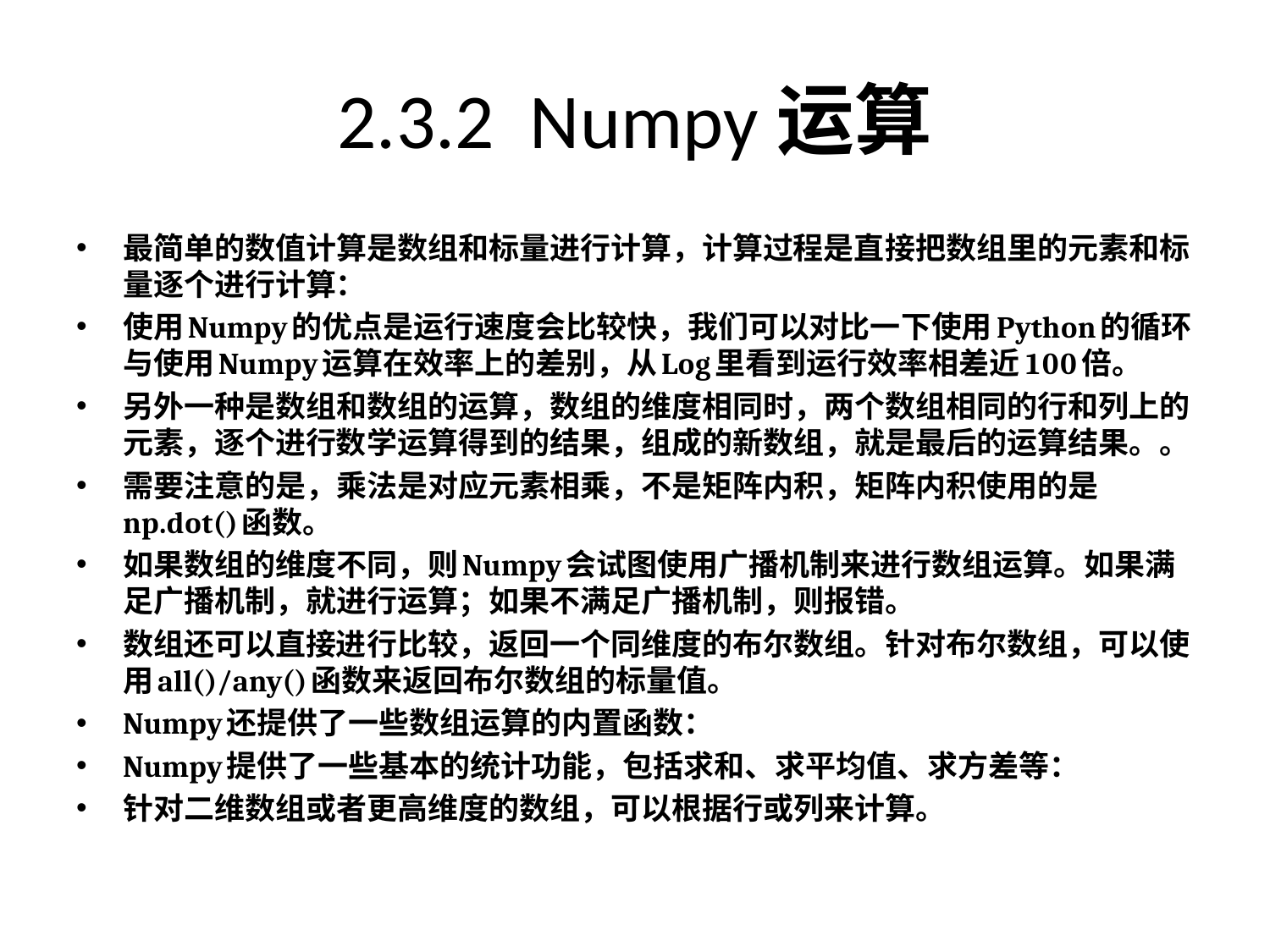

# 2.3.2  Numpy运算
最简单的数值计算是数组和标量进行计算，计算过程是直接把数组里的元素和标量逐个进行计算：
使用Numpy的优点是运行速度会比较快，我们可以对比一下使用Python的循环与使用Numpy运算在效率上的差别，从Log里看到运行效率相差近100倍。
另外一种是数组和数组的运算，数组的维度相同时，两个数组相同的行和列上的元素，逐个进行数学运算得到的结果，组成的新数组，就是最后的运算结果。。
需要注意的是，乘法是对应元素相乘，不是矩阵内积，矩阵内积使用的是np.dot()函数。
如果数组的维度不同，则Numpy会试图使用广播机制来进行数组运算。如果满足广播机制，就进行运算；如果不满足广播机制，则报错。
数组还可以直接进行比较，返回一个同维度的布尔数组。针对布尔数组，可以使用all()/any()函数来返回布尔数组的标量值。
Numpy还提供了一些数组运算的内置函数：
Numpy提供了一些基本的统计功能，包括求和、求平均值、求方差等：
针对二维数组或者更高维度的数组，可以根据行或列来计算。